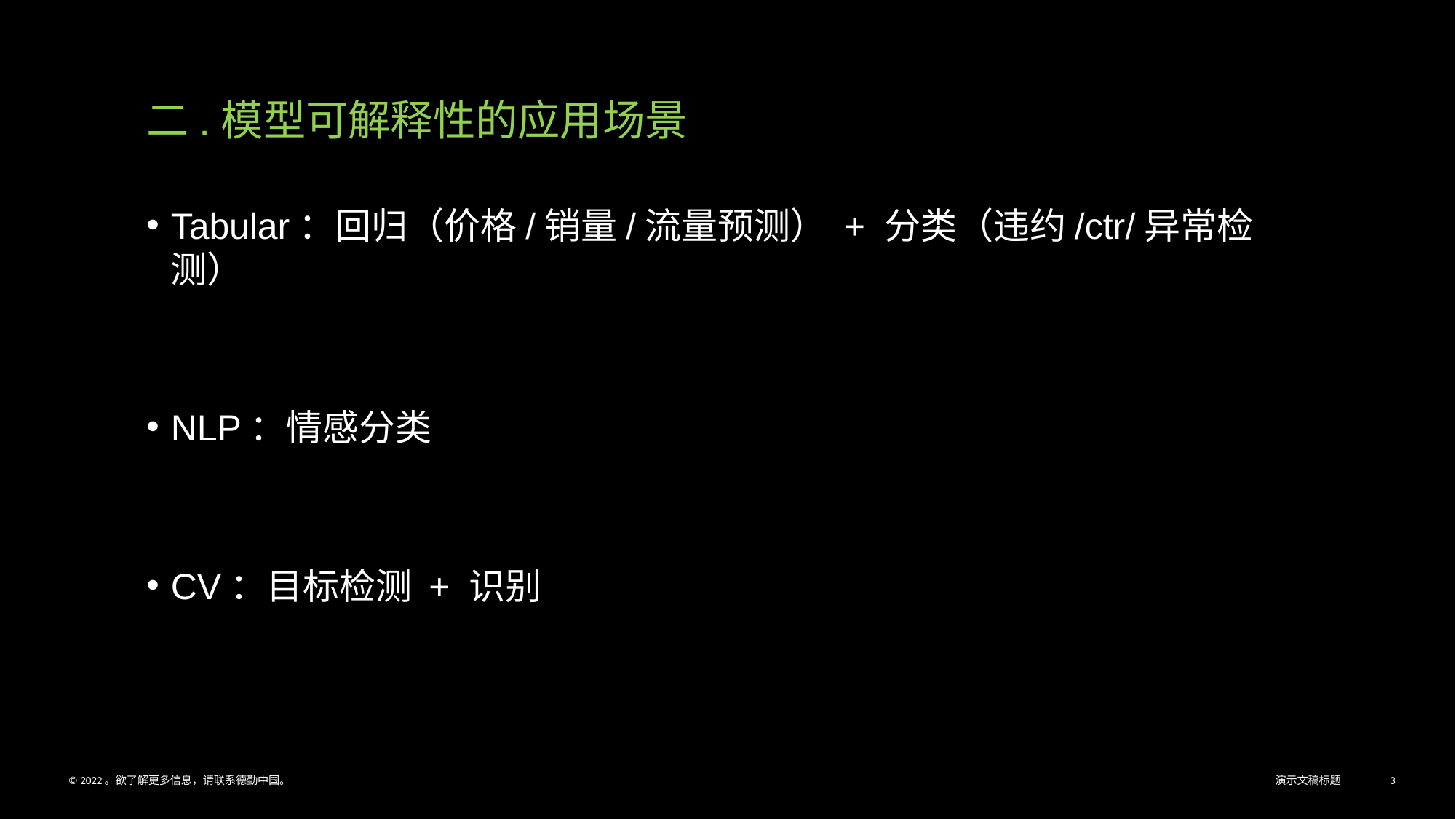

二.模型可解释性的应用场景
Tabular：回归（价格/销量/流量预测） + 分类（违约/ctr/异常检测）

NLP：情感分类

CV：目标检测 + 识别